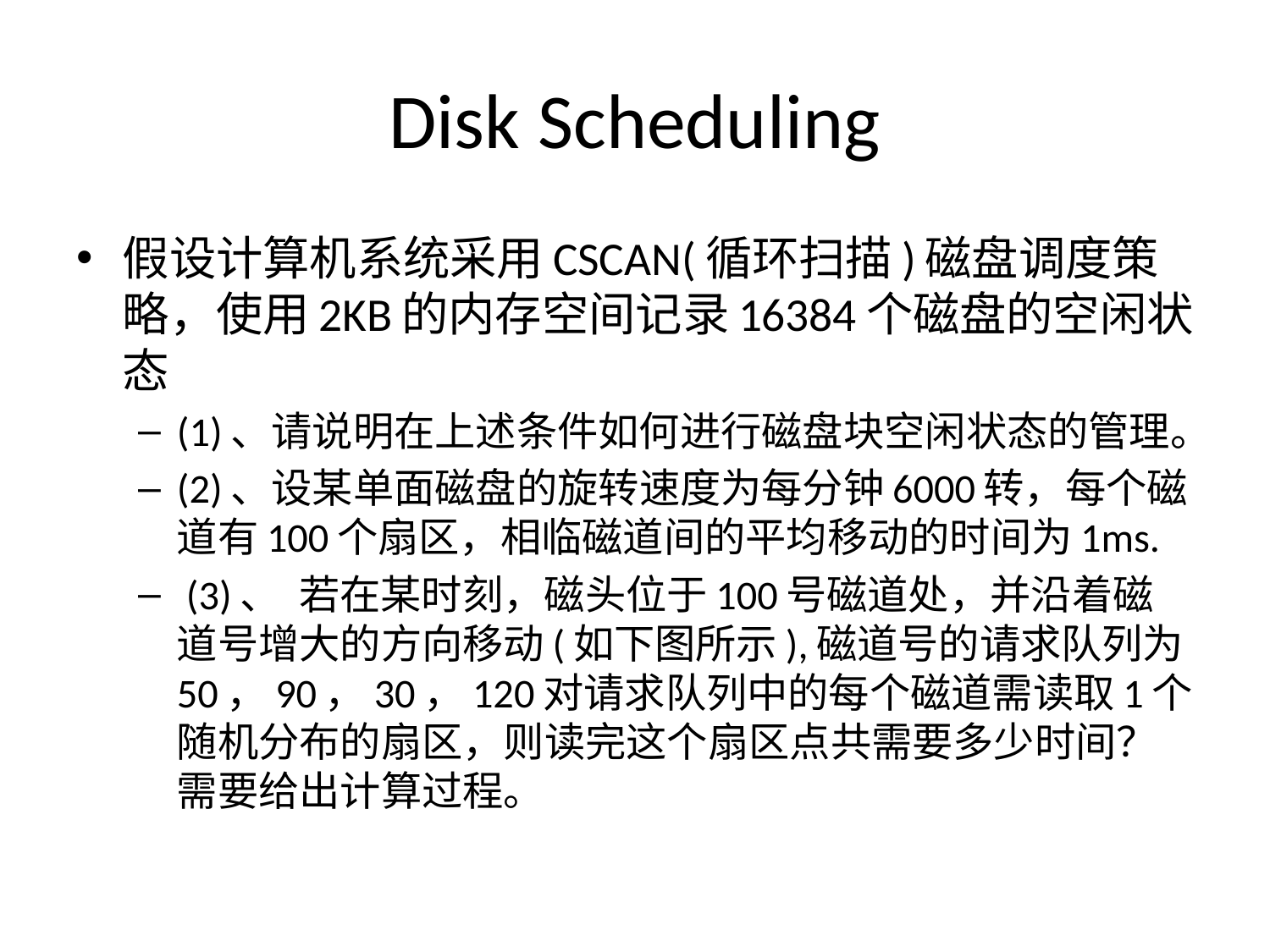

# Disk Scheduling
假设计算机系统采用CSCAN(循环扫描)磁盘调度策略，使用2KB的内存空间记录16384个磁盘的空闲状态
(1)、请说明在上述条件如何进行磁盘块空闲状态的管理。
(2)、设某单面磁盘的旋转速度为每分钟6000转，每个磁道有100个扇区，相临磁道间的平均移动的时间为1ms.
 (3)、  若在某时刻，磁头位于100号磁道处，并沿着磁道号增大的方向移动(如下图所示),磁道号的请求队列为50，90，30，120对请求队列中的每个磁道需读取1个随机分布的扇区，则读完这个扇区点共需要多少时间？需要给出计算过程。